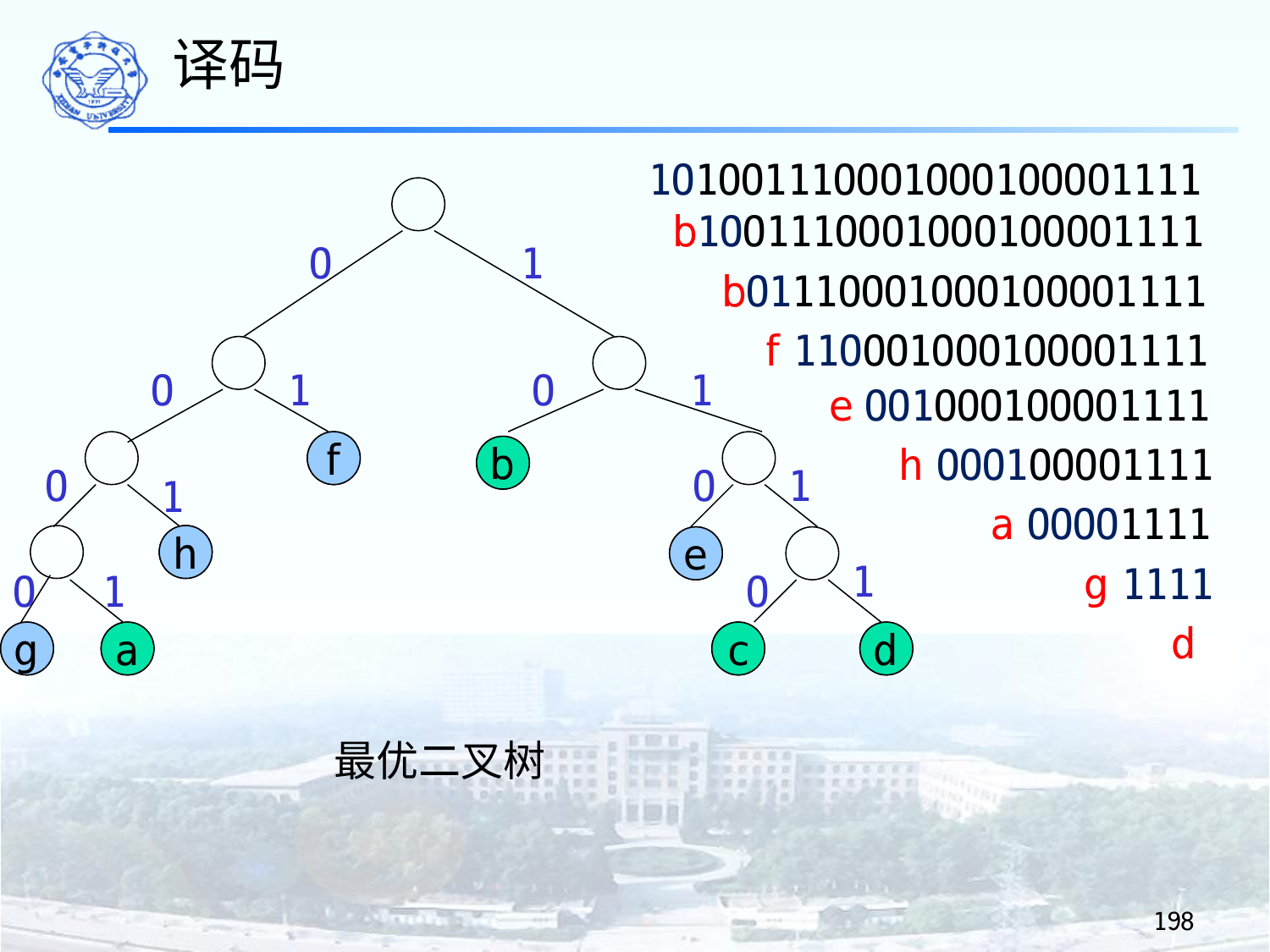

译码
101001110001000100001111

0

1

0
1
0
1

f
f

b
b
0
0
1
1

h
h
e
e

1
0
1
0

g
g
a
a
c
c
d
d
最优二叉树
 b1001110001000100001111
    b01110001000100001111
f 110001000100001111
e 001000100001111
h 000100001111
a 00001111
g 1111
d
198